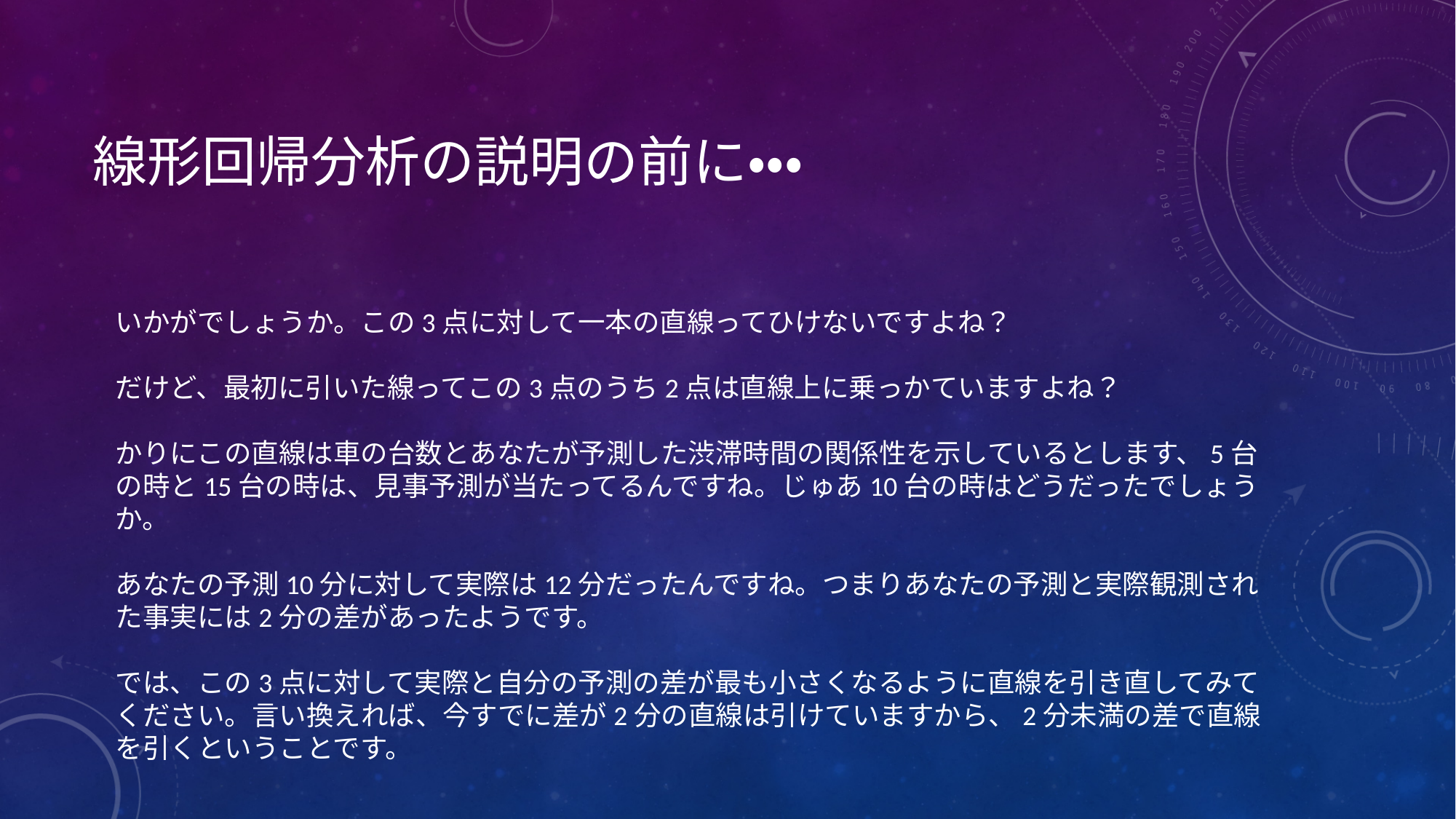

# 線形回帰分析の説明の前に・・・
いかがでしょうか。この3点に対して一本の直線ってひけないですよね？

だけど、最初に引いた線ってこの3点のうち2点は直線上に乗っかていますよね？

かりにこの直線は車の台数とあなたが予測した渋滞時間の関係性を示しているとします、5台の時と15台の時は、見事予測が当たってるんですね。じゅあ10台の時はどうだったでしょうか。

あなたの予測10分に対して実際は12分だったんですね。つまりあなたの予測と実際観測された事実には2分の差があったようです。

では、この3点に対して実際と自分の予測の差が最も小さくなるように直線を引き直してみてください。言い換えれば、今すでに差が2分の直線は引けていますから、2分未満の差で直線を引くということです。